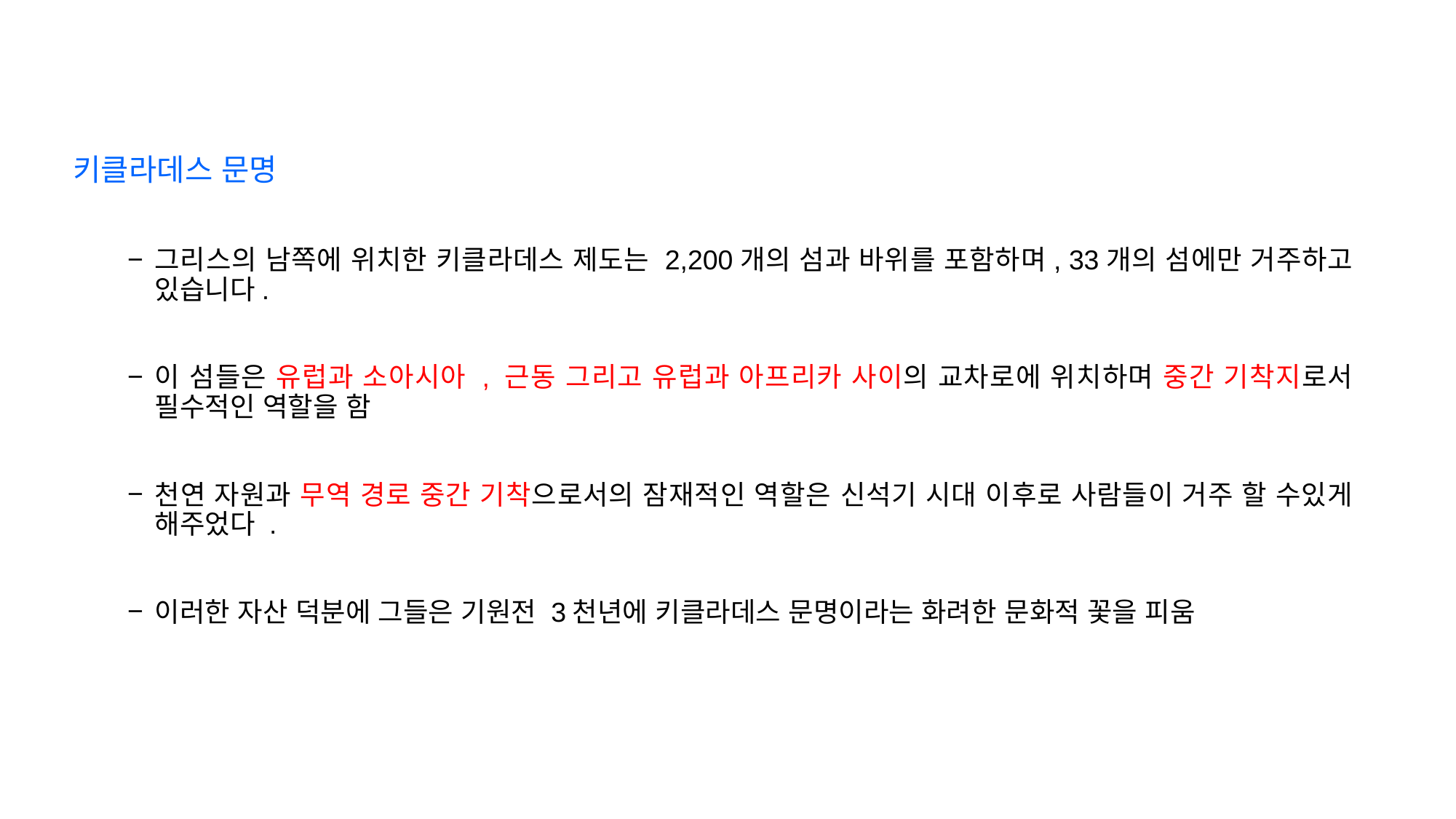

키클라데스 문명

그리스의 남쪽에 위치한 키클라데스 제도는 2,200개의 섬과 바위를 포함하며, 33개의 섬에만 거주하고 있습니다.

이 섬들은 유럽과 소아시아 , 근동 그리고 유럽과 아프리카 사이의 교차로에 위치하며 중간 기착지로서 필수적인 역할을 함

천연 자원과 무역 경로 중간 기착으로서의 잠재적인 역할은 신석기 시대 이후로 사람들이 거주 할 수있게 해주었다 .

이러한 자산 덕분에 그들은 기원전 3천년에 키클라데스 문명이라는 화려한 문화적 꽃을 피움